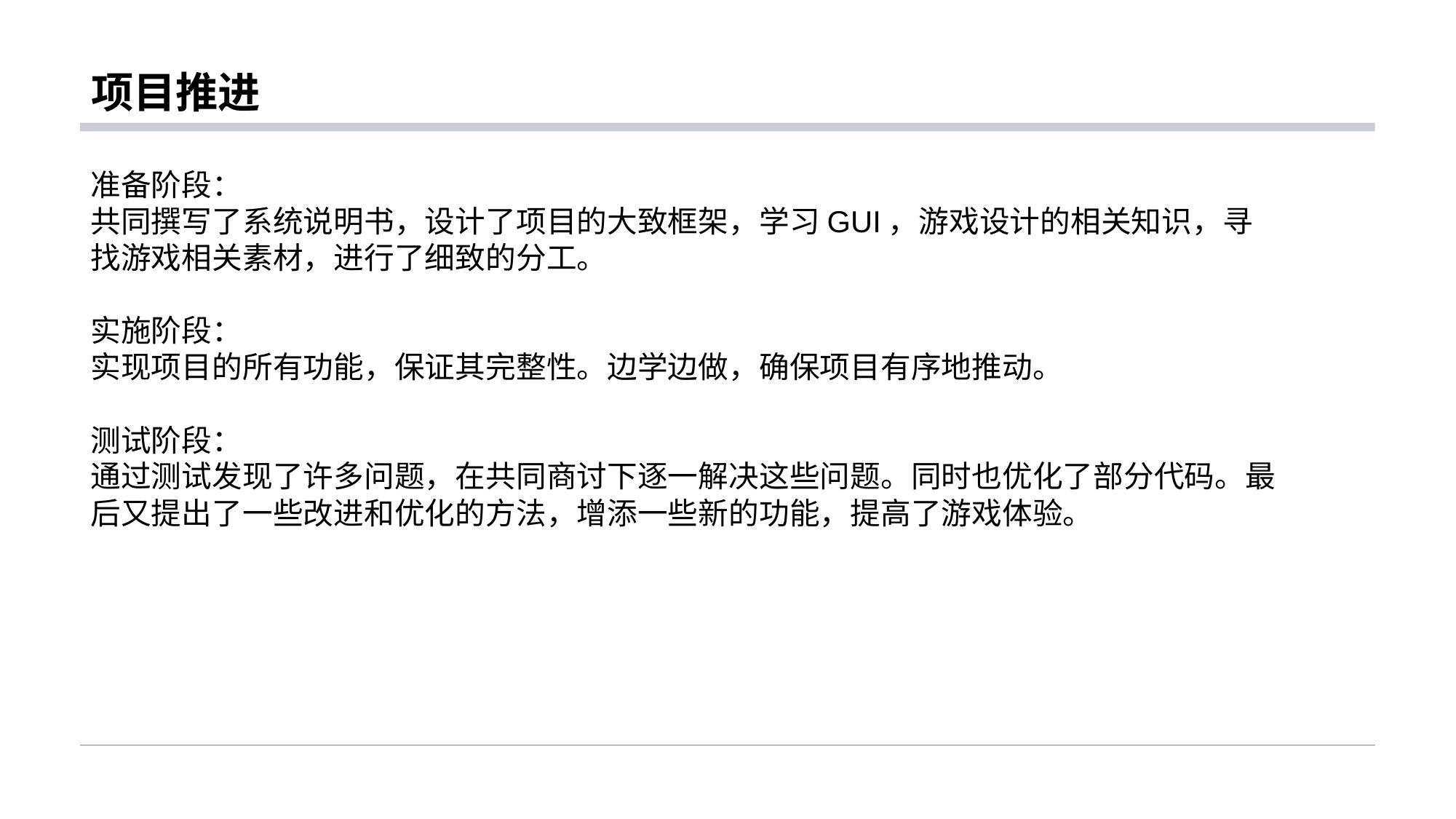

# 项目推进
准备阶段：
共同撰写了系统说明书，设计了项目的大致框架，学习GUI，游戏设计的相关知识，寻找游戏相关素材，进行了细致的分工。

实施阶段：
实现项目的所有功能，保证其完整性。边学边做，确保项目有序地推动。

测试阶段：
通过测试发现了许多问题，在共同商讨下逐一解决这些问题。同时也优化了部分代码。最后又提出了一些改进和优化的方法，增添一些新的功能，提高了游戏体验。